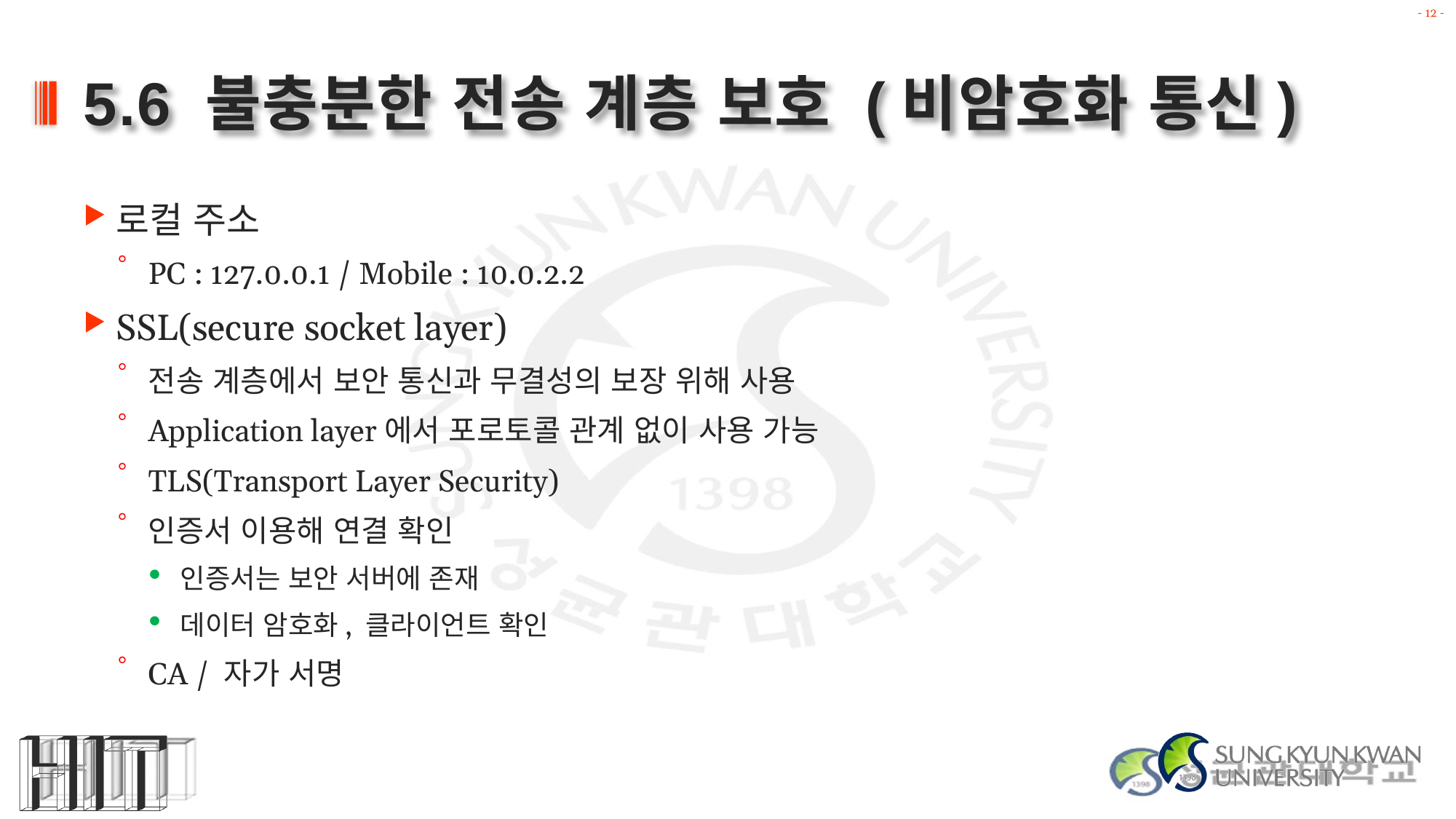

# 5.6 불충분한 전송 계층 보호 (비암호화 통신)
로컬 주소
PC : 127.0.0.1 / Mobile : 10.0.2.2
SSL(secure socket layer)
전송 계층에서 보안 통신과 무결성의 보장 위해 사용
Application layer에서 포로토콜 관계 없이 사용 가능
TLS(Transport Layer Security)
인증서 이용해 연결 확인
인증서는 보안 서버에 존재
데이터 암호화, 클라이언트 확인
CA / 자가 서명